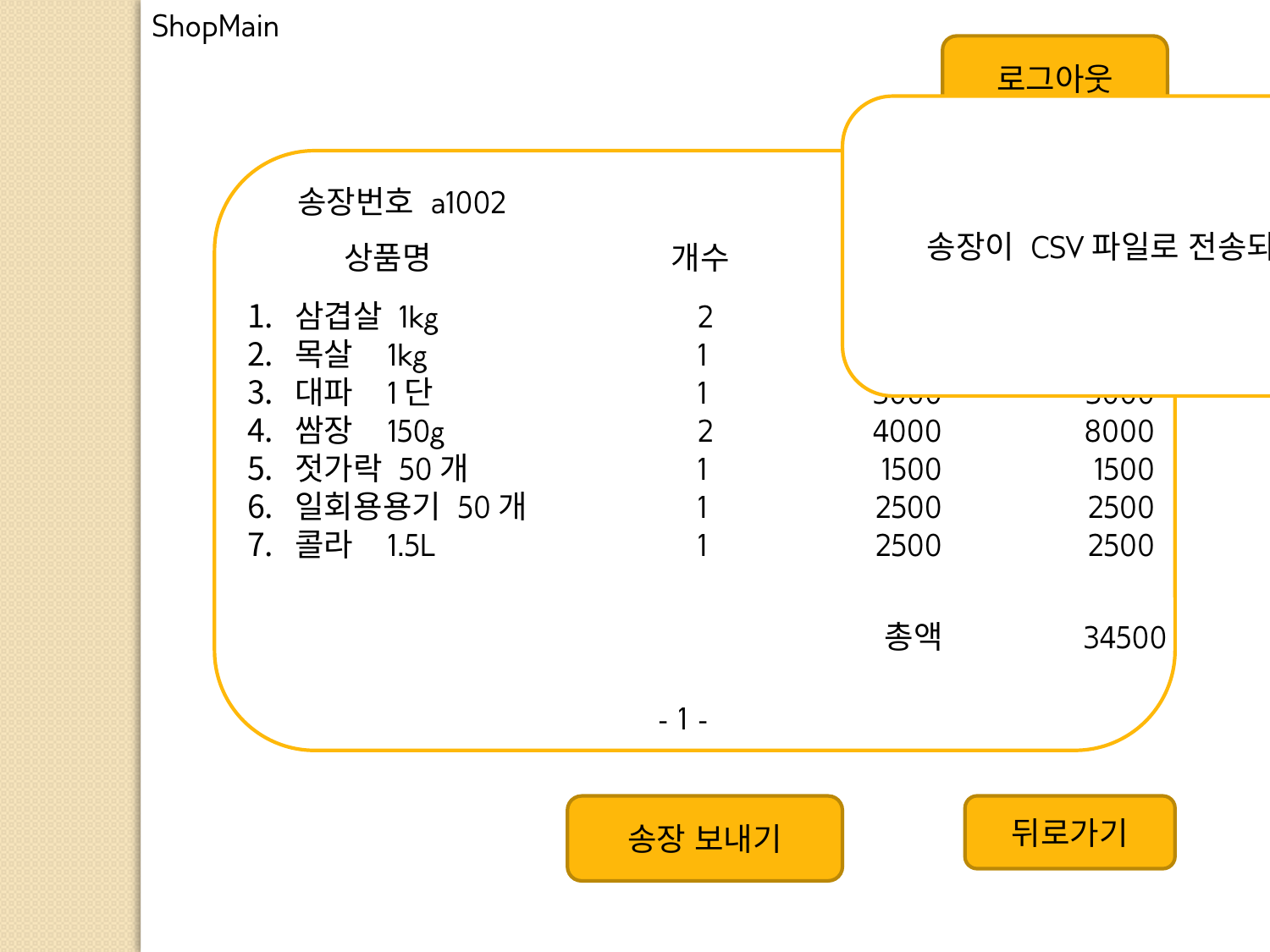

ShopMain
로그아웃
송장이 CSV파일로 전송되었습니다.

송장번호 a1002
          상품명                           개수  	              단가                합계
2
1
1
2
1
1
1
삼겹살 1kg
목살   1kg
대파   1단
쌈장   150g
젓가락 50개
일회용용기 50개
콜라   1.5L

5000
7000
3000
4000
1500
2500
2500
10000
7000
3000
8000
1500
2500
2500
   총액               34500
- 1 -
뒤로가기
송장 보내기